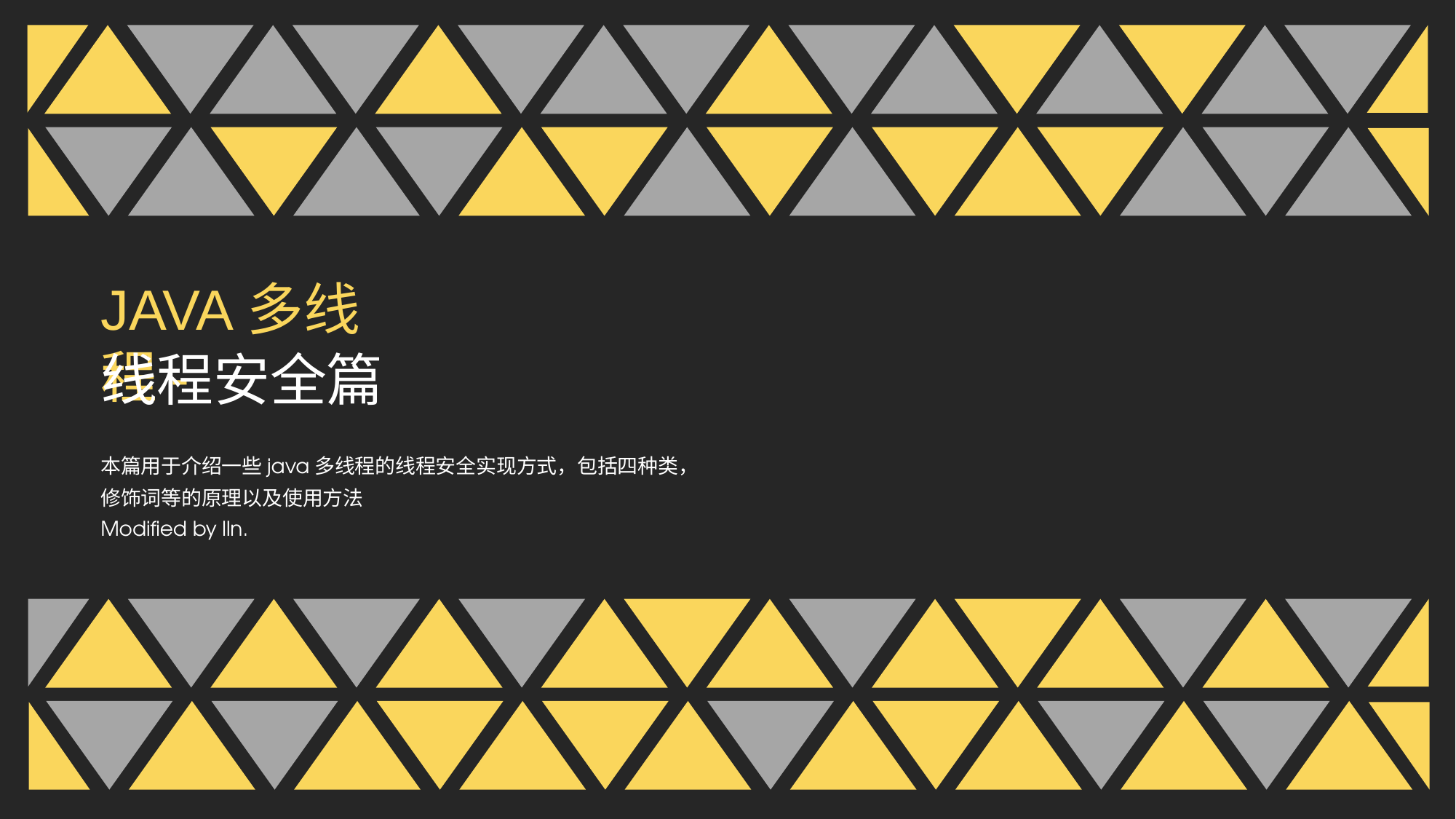

JAVA多线程-
线程安全篇
本篇用于介绍一些java多线程的线程安全实现方式，包括四种类，修饰词等的原理以及使用方法

Modified by lln.